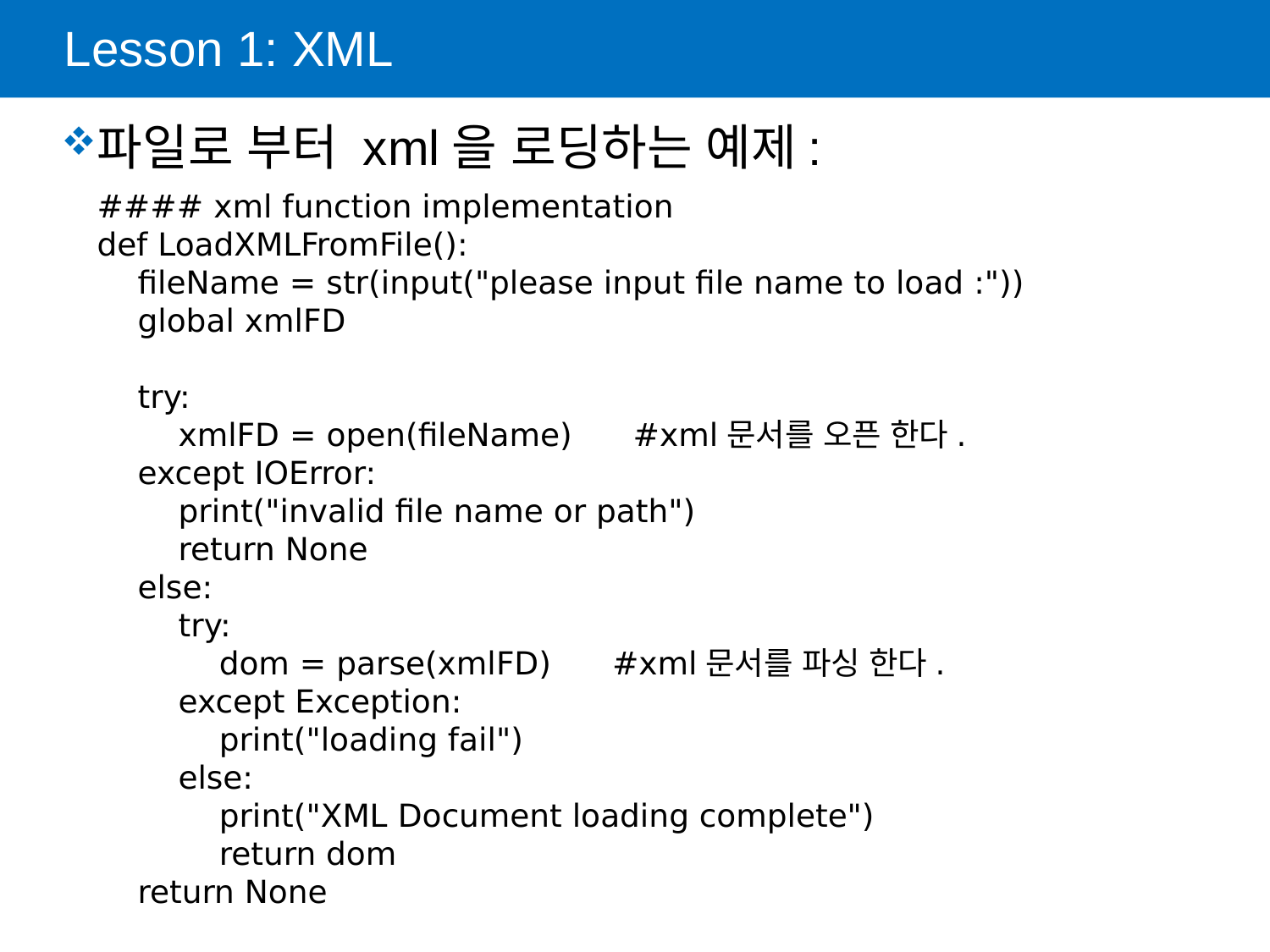

# Lesson 1: XML
파일로 부터 xml을 로딩하는 예제:
#### xml function implementation
def LoadXMLFromFile():
    fileName = str(input("please input file name to load :"))
    global xmlFD

    try:
        xmlFD = open(fileName)      #xml문서를 오픈 한다.
    except IOError:
        print("invalid file name or path")
        return None
    else:
        try:
            dom = parse(xmlFD)      #xml문서를 파싱 한다.
        except Exception:
            print("loading fail")
        else:
            print("XML Document loading complete")
            return dom
    return None